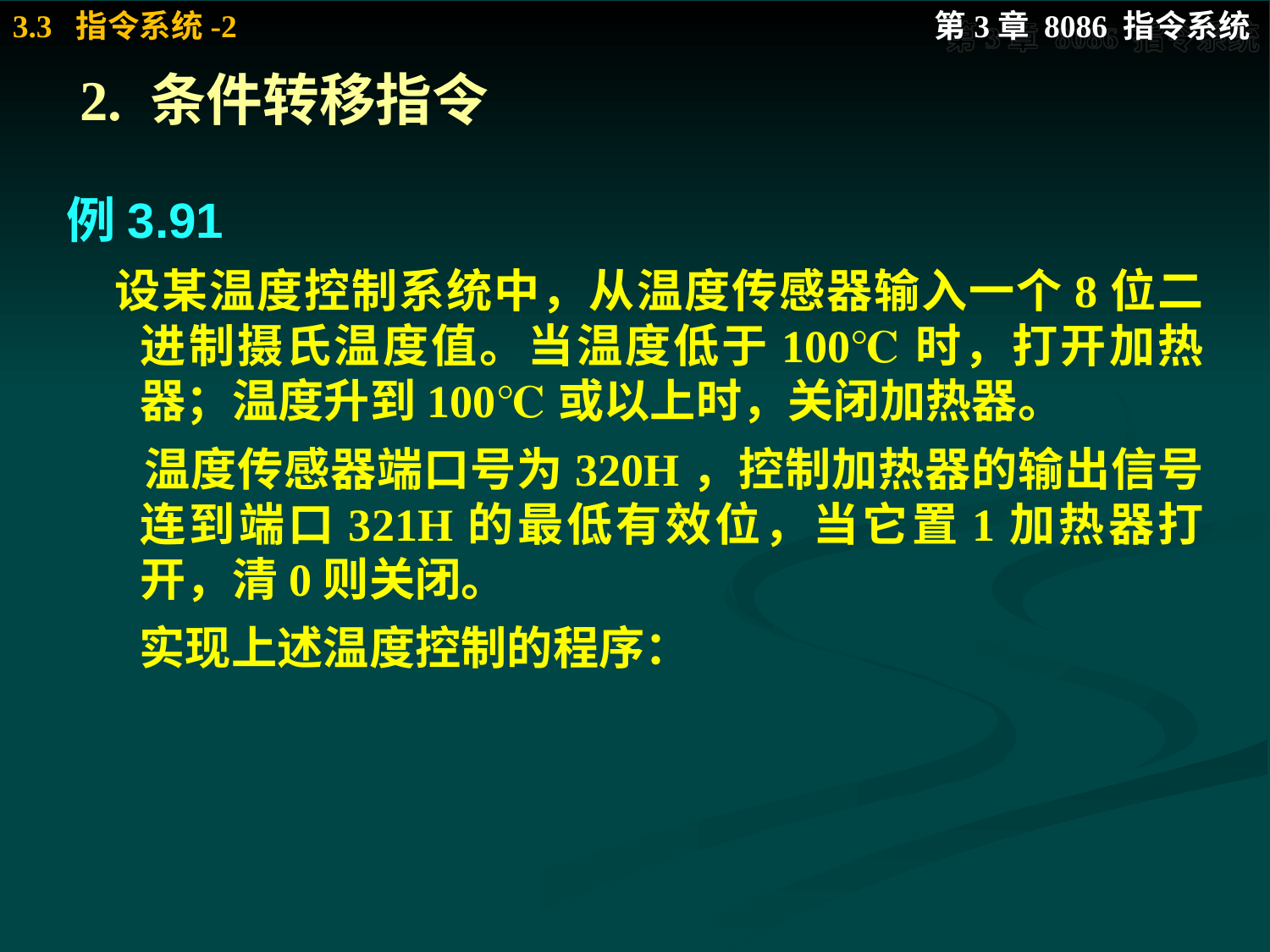

# 2. 条件转移指令
例3.91
   设某温度控制系统中，从温度传感器输入一个8位二进制摄氏温度值。当温度低于100℃时，打开加热器；温度升到100℃或以上时，关闭加热器。
      温度传感器端口号为320H，控制加热器的输出信号连到端口321H的最低有效位，当它置1加热器打开，清0则关闭。
      实现上述温度控制的程序：